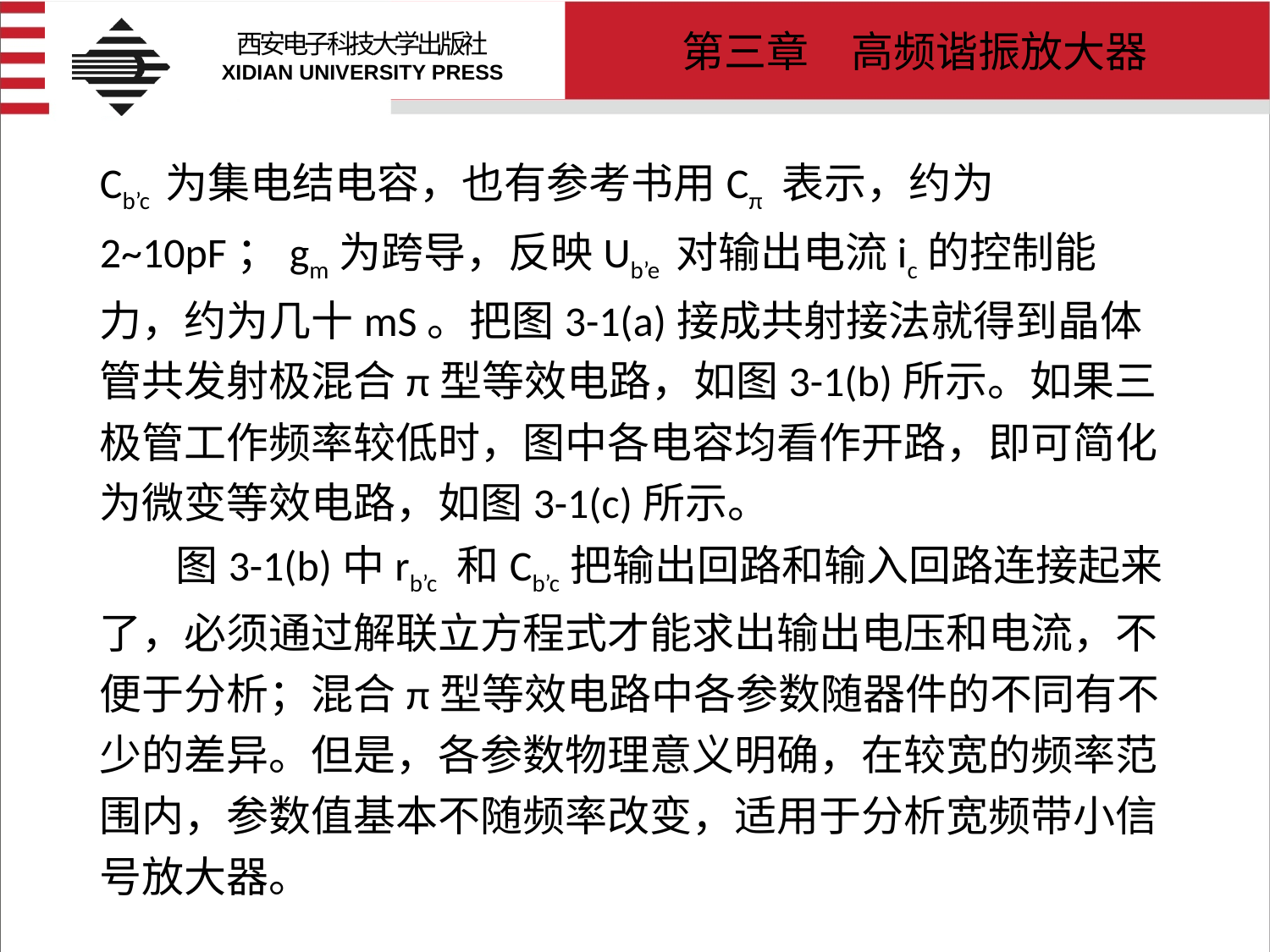

# Cb’c 为集电结电容，也有参考书用Cπ 表示，约为2~10pF；gm为跨导，反映Ub’e 对输出电流ic的控制能力，约为几十mS。把图3-1(a)接成共射接法就得到晶体管共发射极混合π型等效电路，如图3-1(b)所示。如果三极管工作频率较低时，图中各电容均看作开路，即可简化为微变等效电路，如图3-1(c)所示。 图3-1(b)中rb’c 和Cb’c把输出回路和输入回路连接起来了，必须通过解联立方程式才能求出输出电压和电流，不便于分析；混合π型等效电路中各参数随器件的不同有不少的差异。但是，各参数物理意义明确，在较宽的频率范围内，参数值基本不随频率改变，适用于分析宽频带小信号放大器。